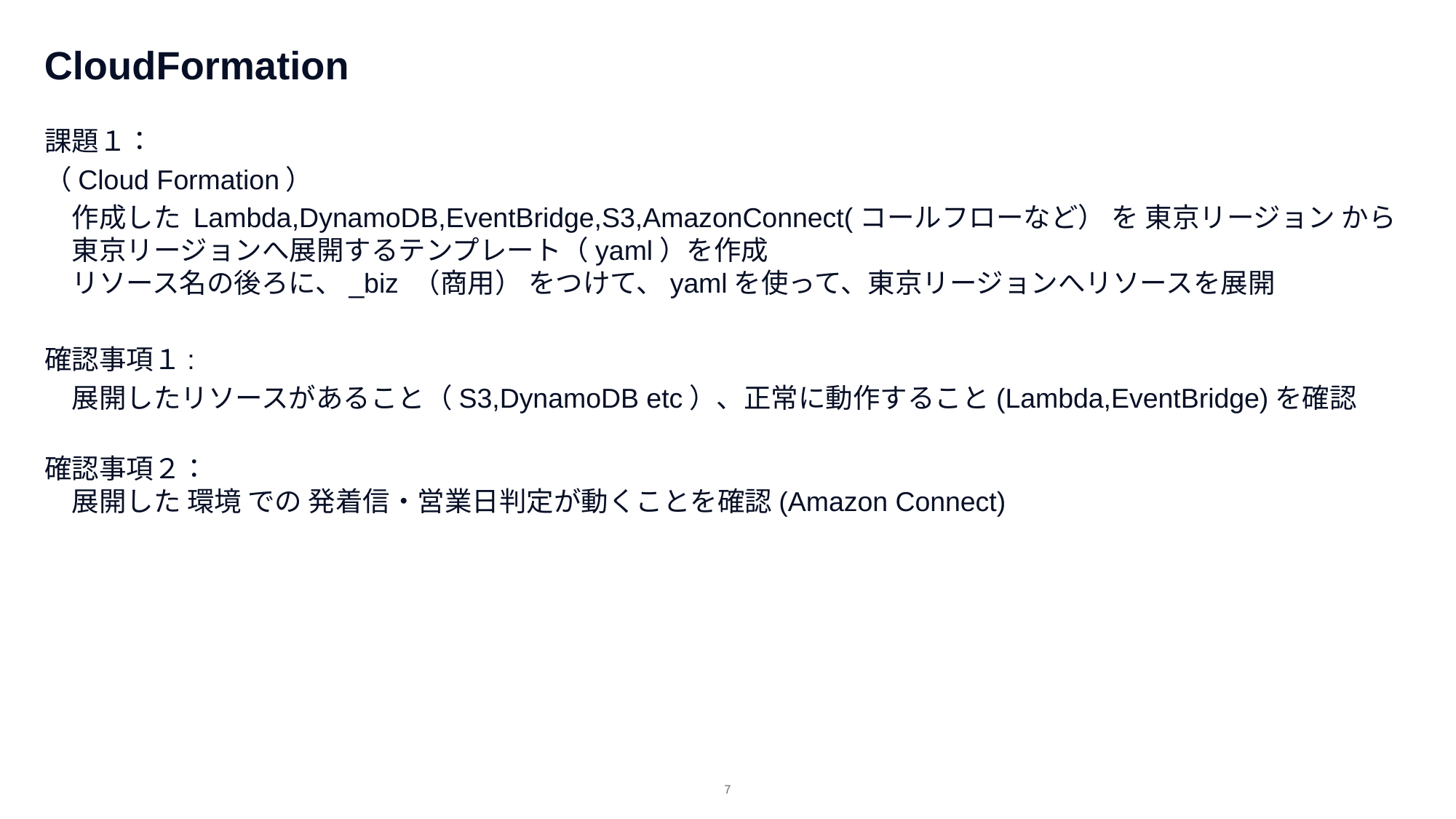

# CloudFormation
課題１：
（Cloud Formation）
　作成した Lambda,DynamoDB,EventBridge,S3,AmazonConnect(コールフローなど） を 東京リージョン から
　東京リージョンへ展開するテンプレート（yaml）を作成
　リソース名の後ろに、_biz （商用） をつけて、yamlを使って、東京リージョンへリソースを展開

確認事項１:
　展開したリソースがあること（S3,DynamoDB etc）、正常に動作すること(Lambda,EventBridge)を確認
確認事項２：
　展開した 環境 での 発着信・営業日判定が動くことを確認(Amazon Connect)